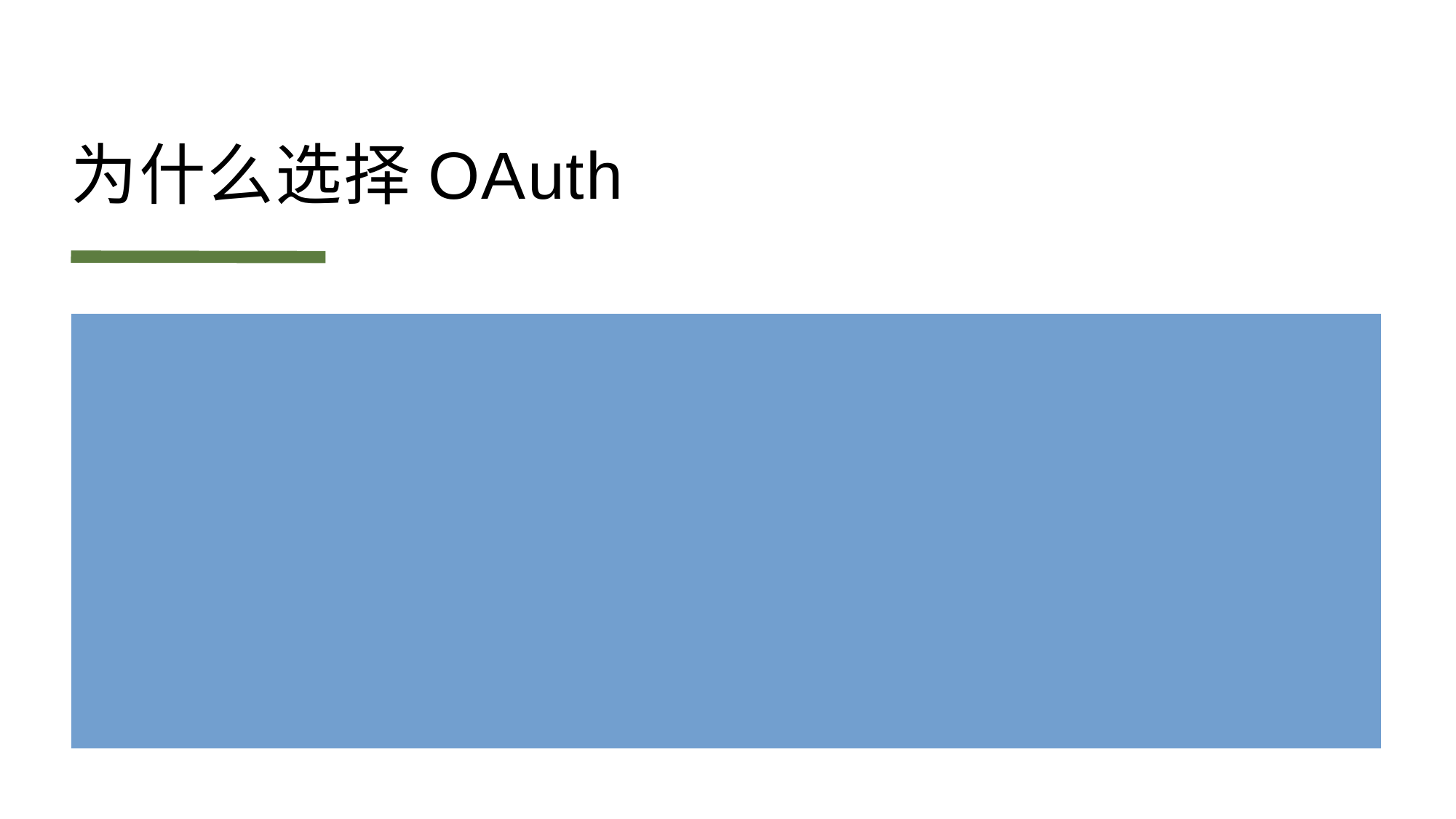

# 为什么选择OAuth
最广泛采用的授权协议之一

支持细粒度的权限控制和第三方访问授权

不需要暴露用户的credential

无缝集成企业已经部署的OAuth兼容的身份验证提供商